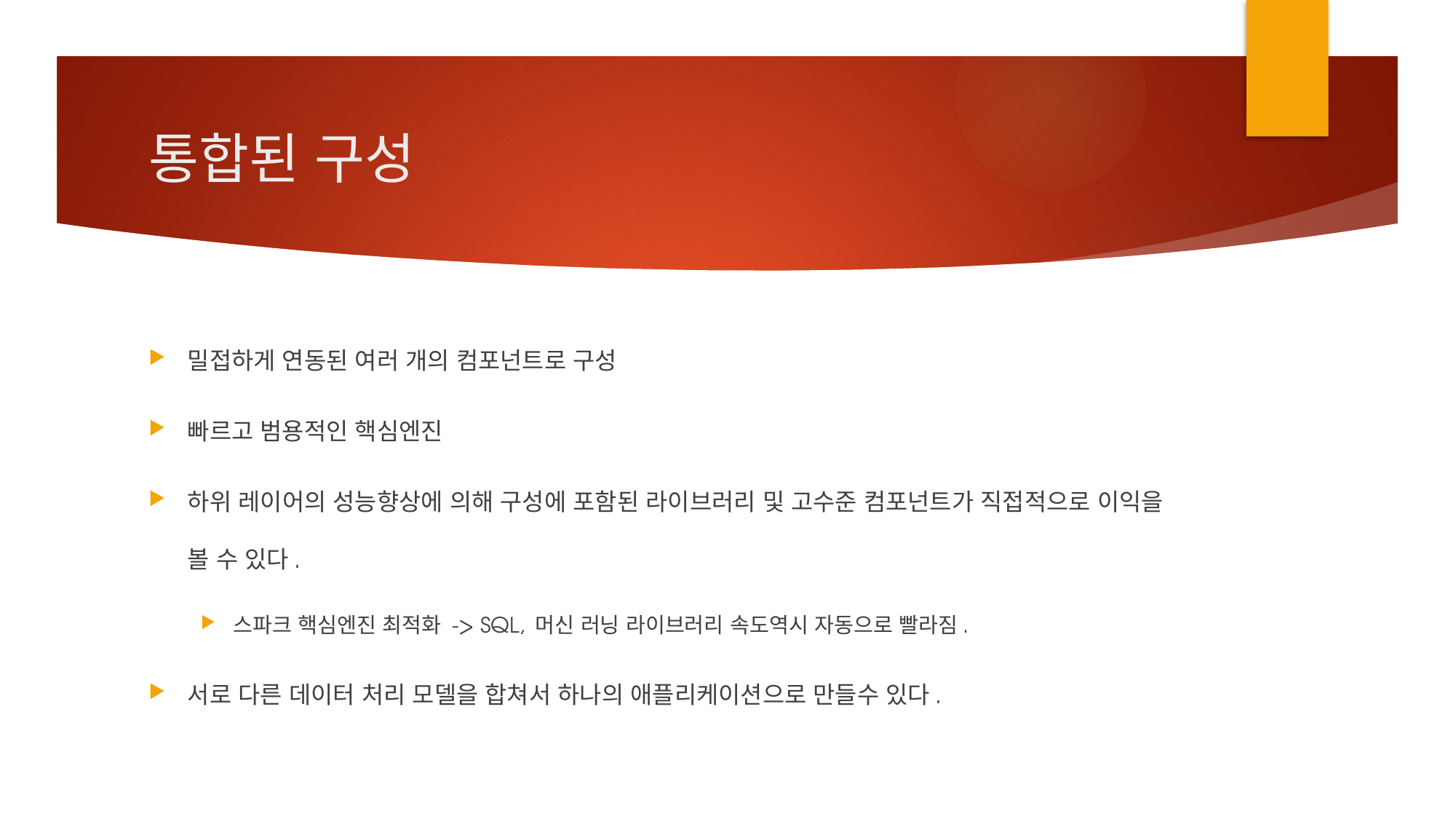

# 통합된 구성
밀접하게 연동된 여러 개의 컴포넌트로 구성
빠르고 범용적인 핵심엔진
하위 레이어의 성능향상에 의해 구성에 포함된 라이브러리 및 고수준 컴포넌트가 직접적으로 이익을 볼 수 있다.
스파크 핵심엔진 최적화 -> SQL, 머신 러닝 라이브러리 속도역시 자동으로 빨라짐.
서로 다른 데이터 처리 모델을 합쳐서 하나의 애플리케이션으로 만들수 있다.